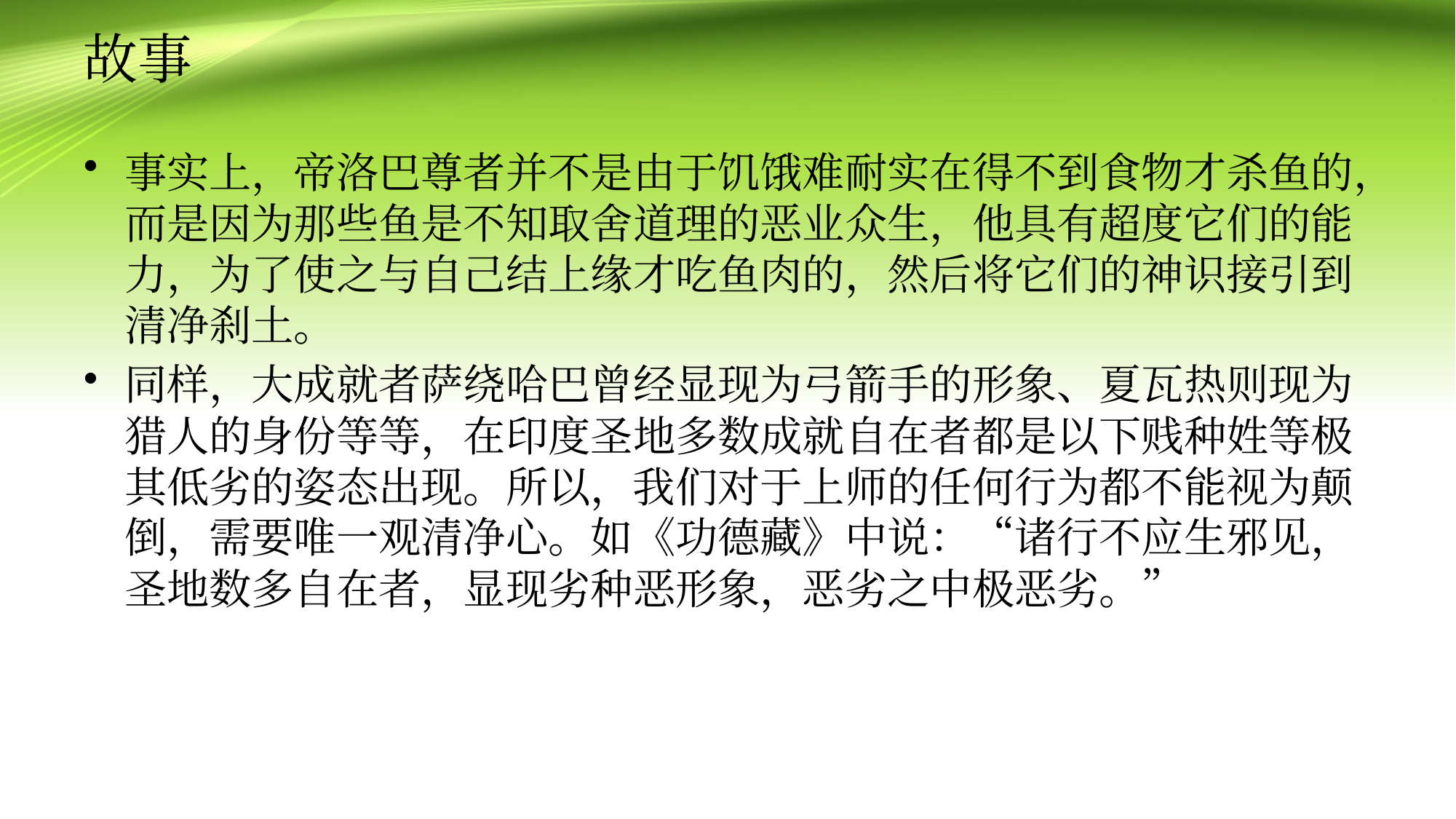

# 故事
事实上，帝洛巴尊者并不是由于饥饿难耐实在得不到食物才杀鱼的，而是因为那些鱼是不知取舍道理的恶业众生，他具有超度它们的能力，为了使之与自己结上缘才吃鱼肉的，然后将它们的神识接引到清净刹土。
同样，大成就者萨绕哈巴曾经显现为弓箭手的形象、夏瓦热则现为猎人的身份等等，在印度圣地多数成就自在者都是以下贱种姓等极其低劣的姿态出现。所以，我们对于上师的任何行为都不能视为颠倒，需要唯一观清净心。如《功德藏》中说：“诸行不应生邪见，圣地数多自在者，显现劣种恶形象，恶劣之中极恶劣。”